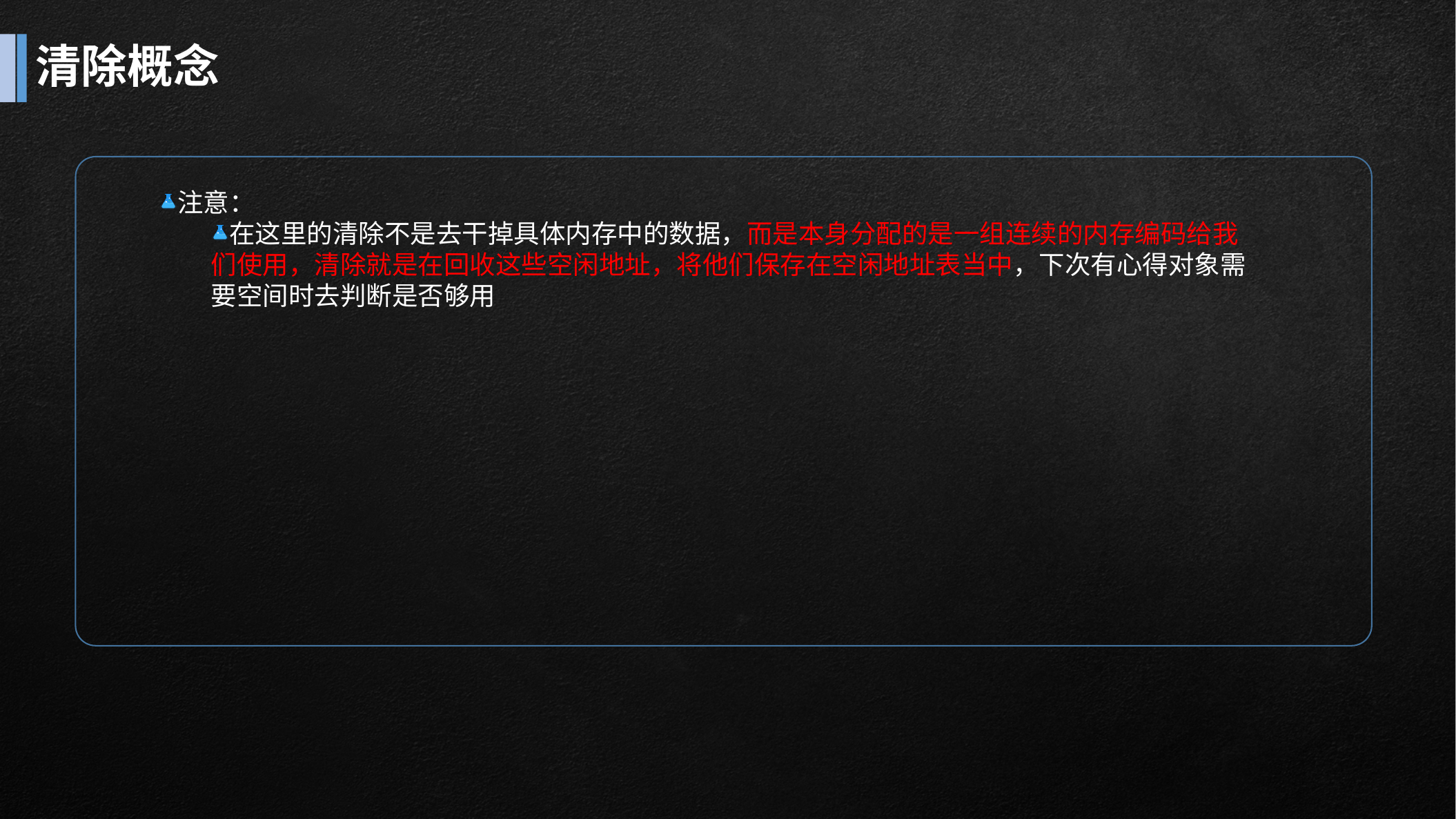

# 清除概念

注意：
在这里的清除不是去干掉具体内存中的数据，而是本身分配的是一组连续的内存编码给我们使用，清除就是在回收这些空闲地址，将他们保存在空闲地址表当中，下次有心得对象需要空间时去判断是否够用